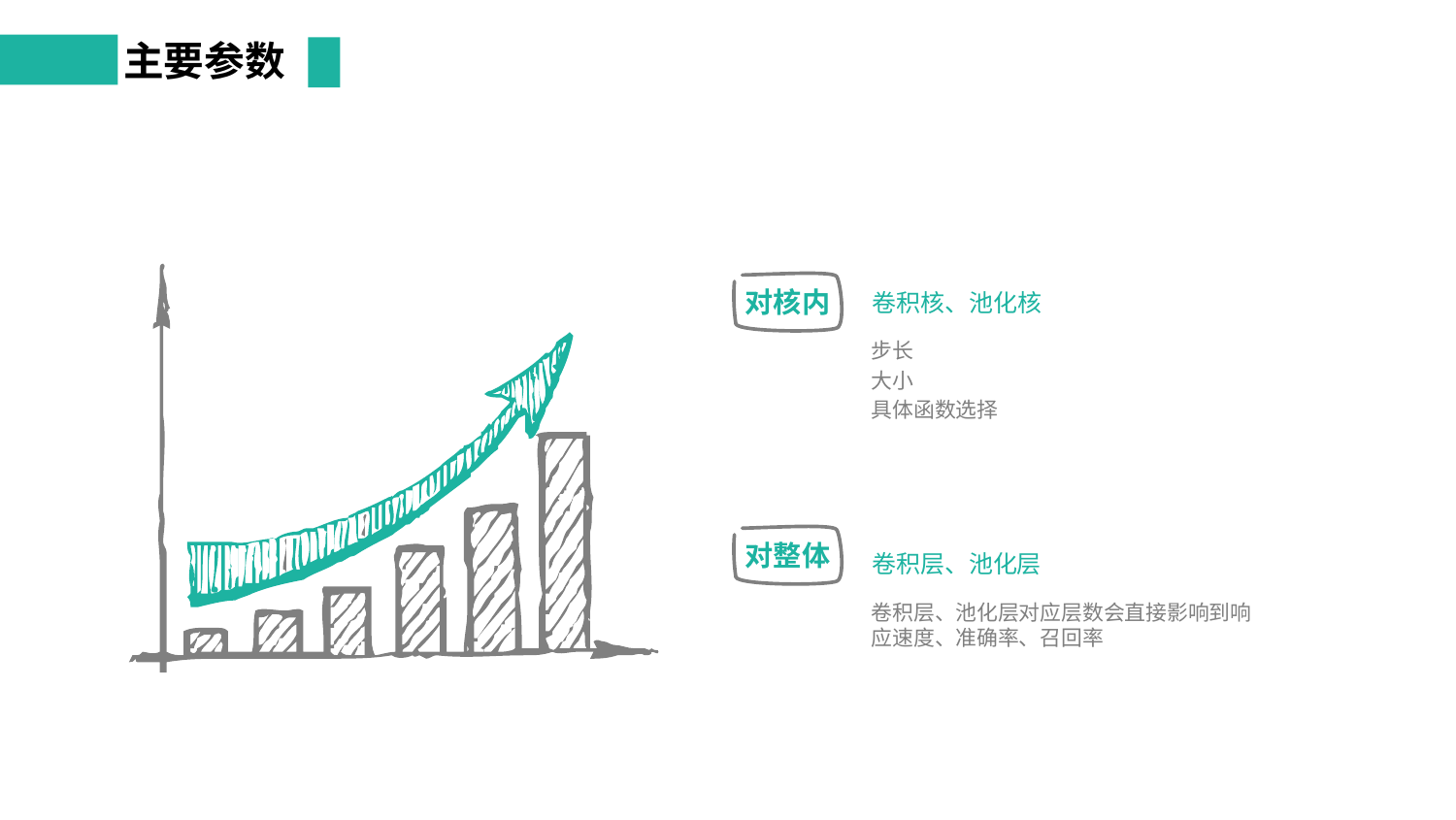

主要参数

对核内
卷积核、池化核
步长
大小
具体函数选择
对整体
卷积层、池化层
卷积层、池化层对应层数会直接影响到响应速度、准确率、召回率